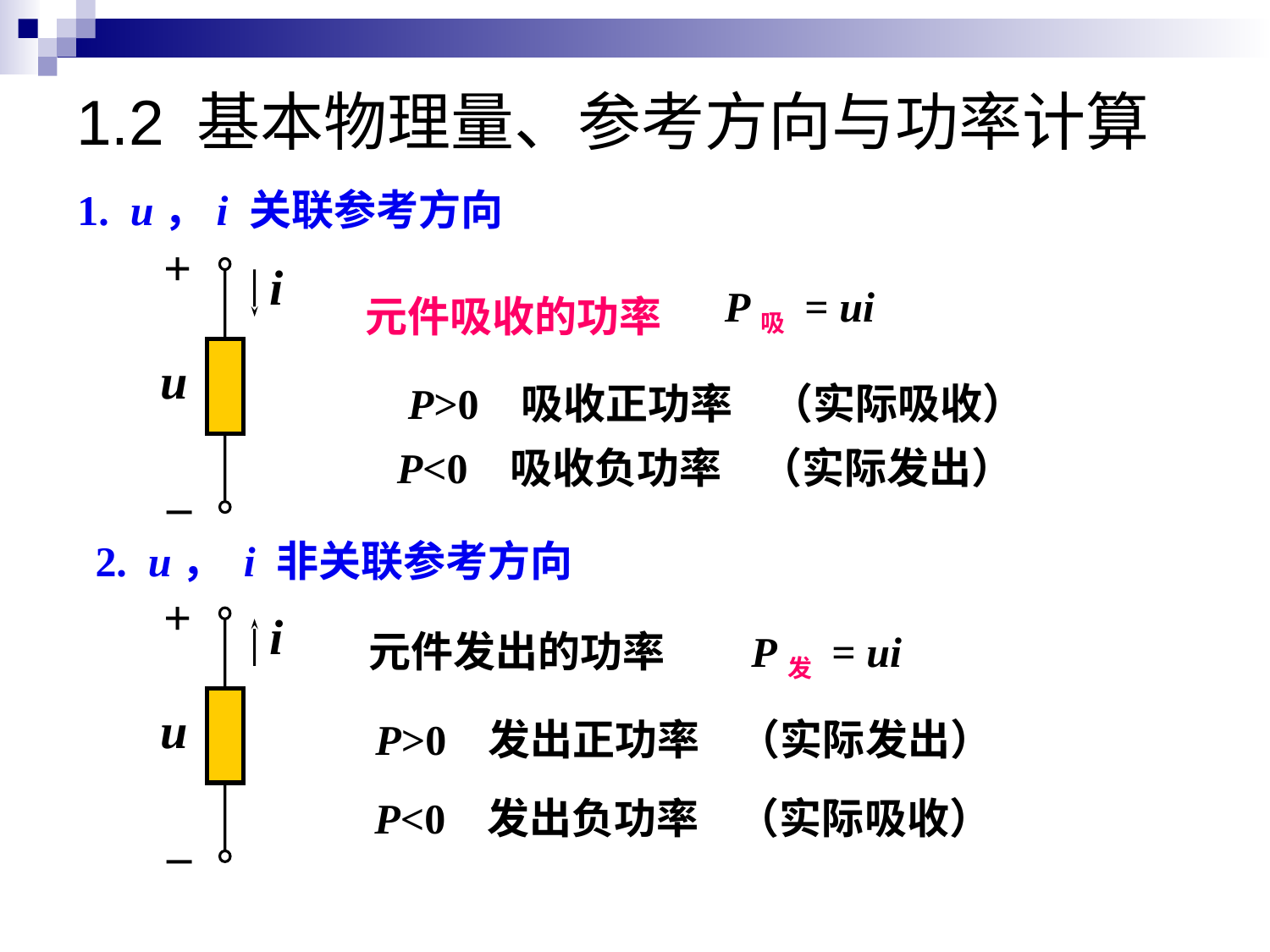

# 1.2 基本物理量、参考方向与功率计算
1.  u，i 关联参考方向
+
i

u

–

P吸 = ui
元件吸收的功率
P>0   吸收正功率    （实际吸收）
P<0   吸收负功率    （实际发出）
 2.  u， i 非关联参考方向
+
i

u

–

元件发出的功率        P发 = ui
P>0   发出正功率    （实际发出）
P<0   发出负功率    （实际吸收）